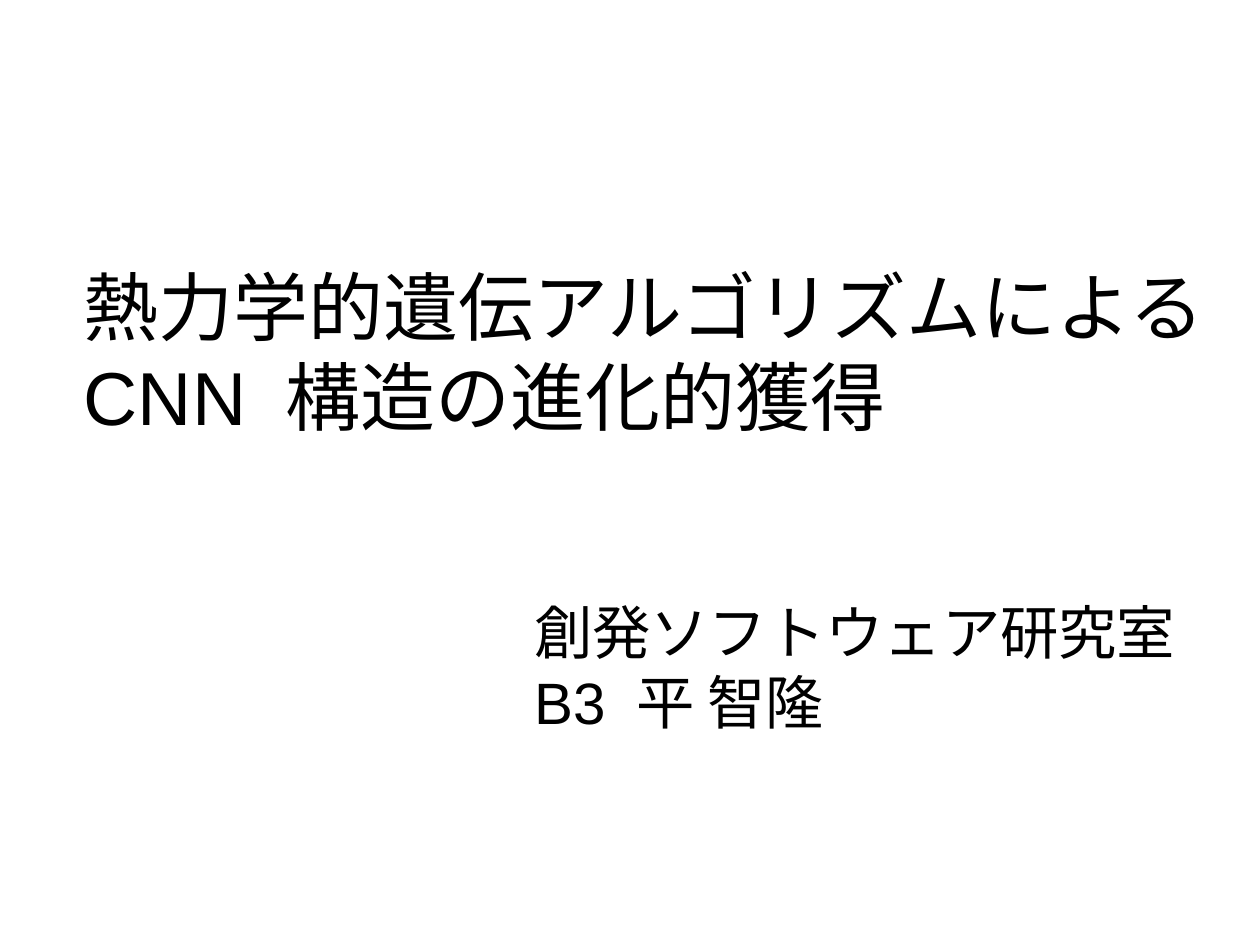

熱力学的遺伝アルゴリズムによる
CNN 構造の進化的獲得
創発ソフトウェア研究室
B3 平 智隆